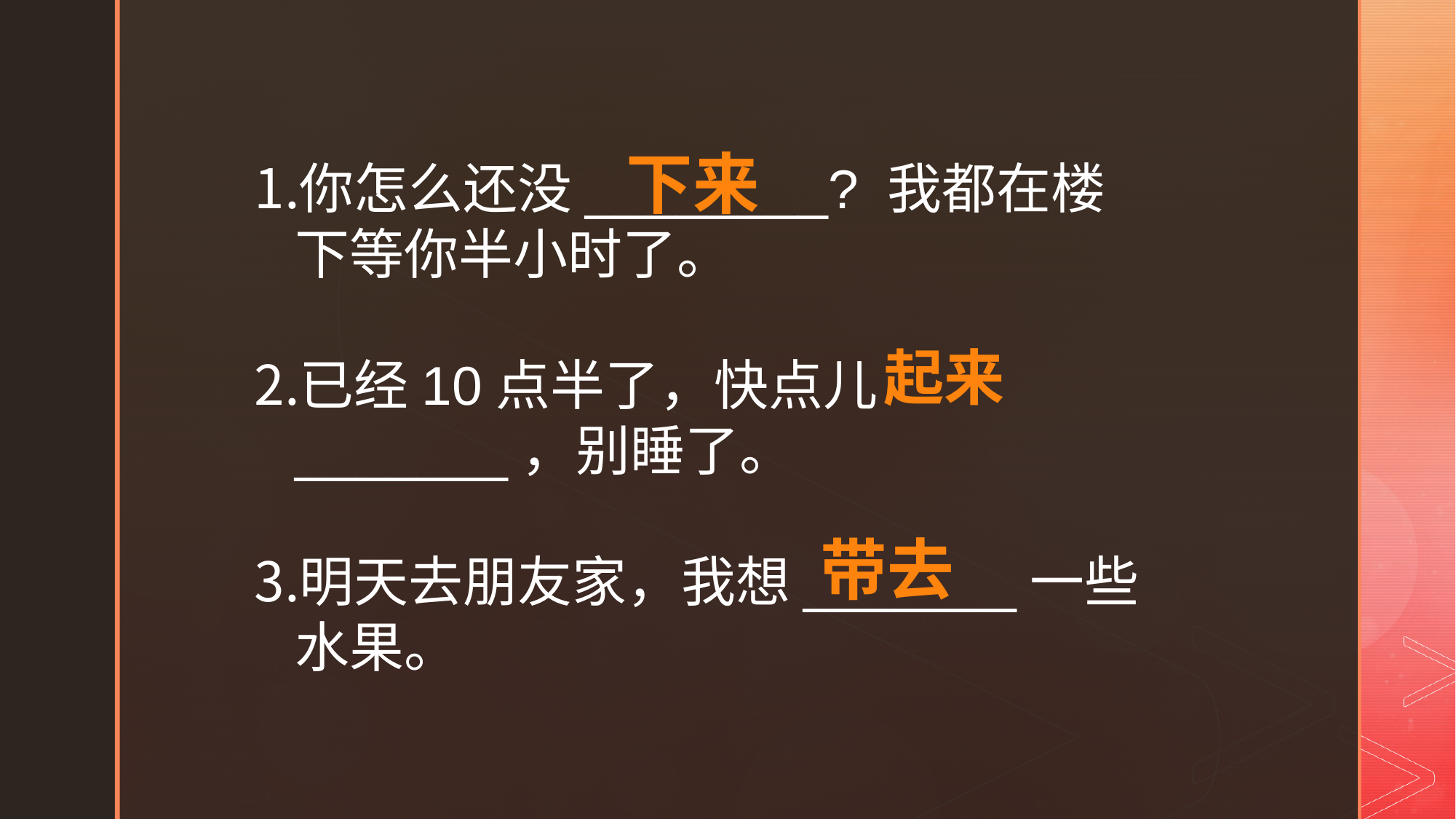

下来
你怎么还没________? 我都在楼下等你半小时了。

已经10点半了，快点儿_______，别睡了。

明天去朋友家，我想_______一些水果。
起来
带去